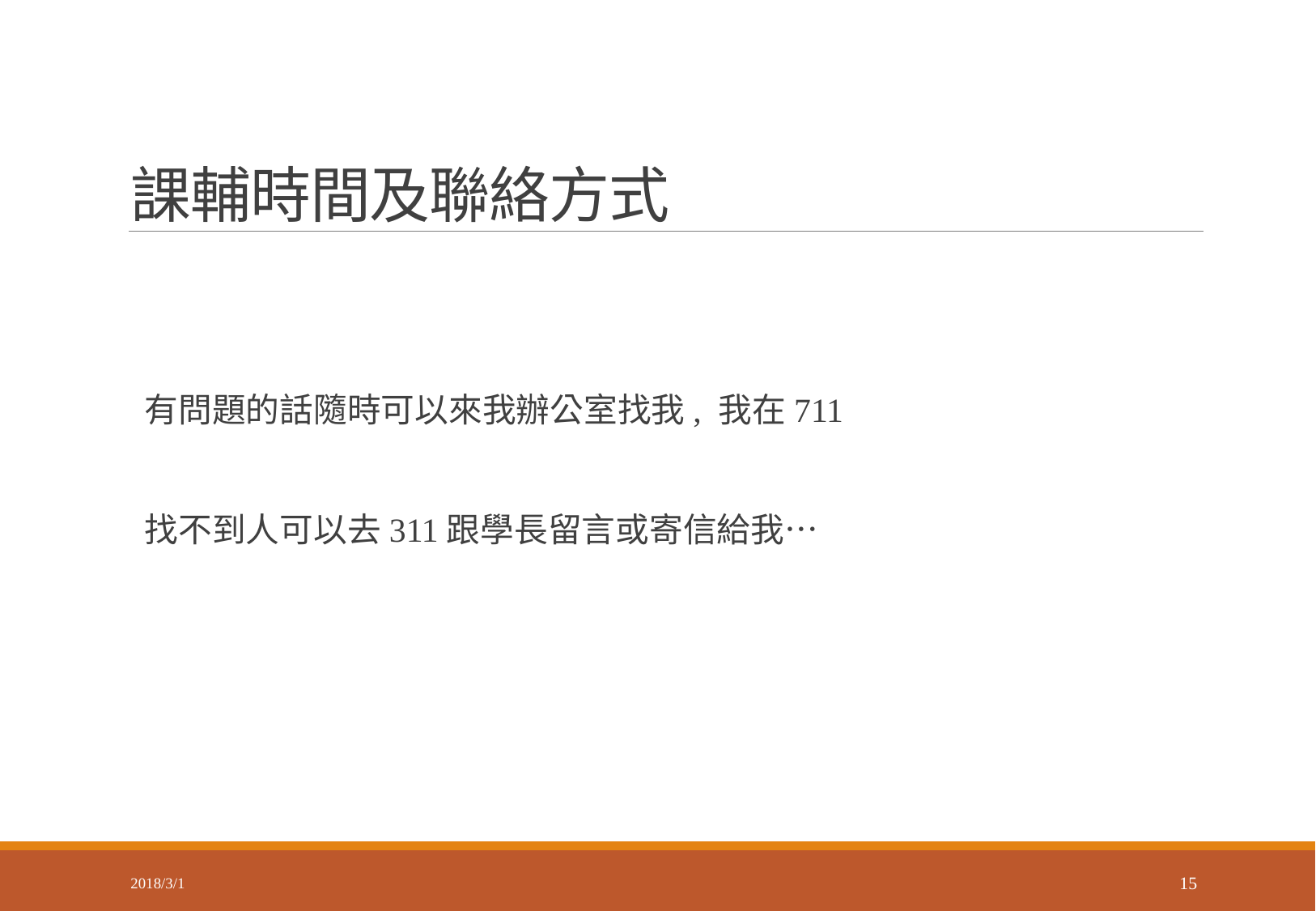

# 課輔時間及聯絡方式

有問題的話隨時可以來我辦公室找我, 我在711

找不到人可以去311跟學長留言或寄信給我…
2018/3/1
15